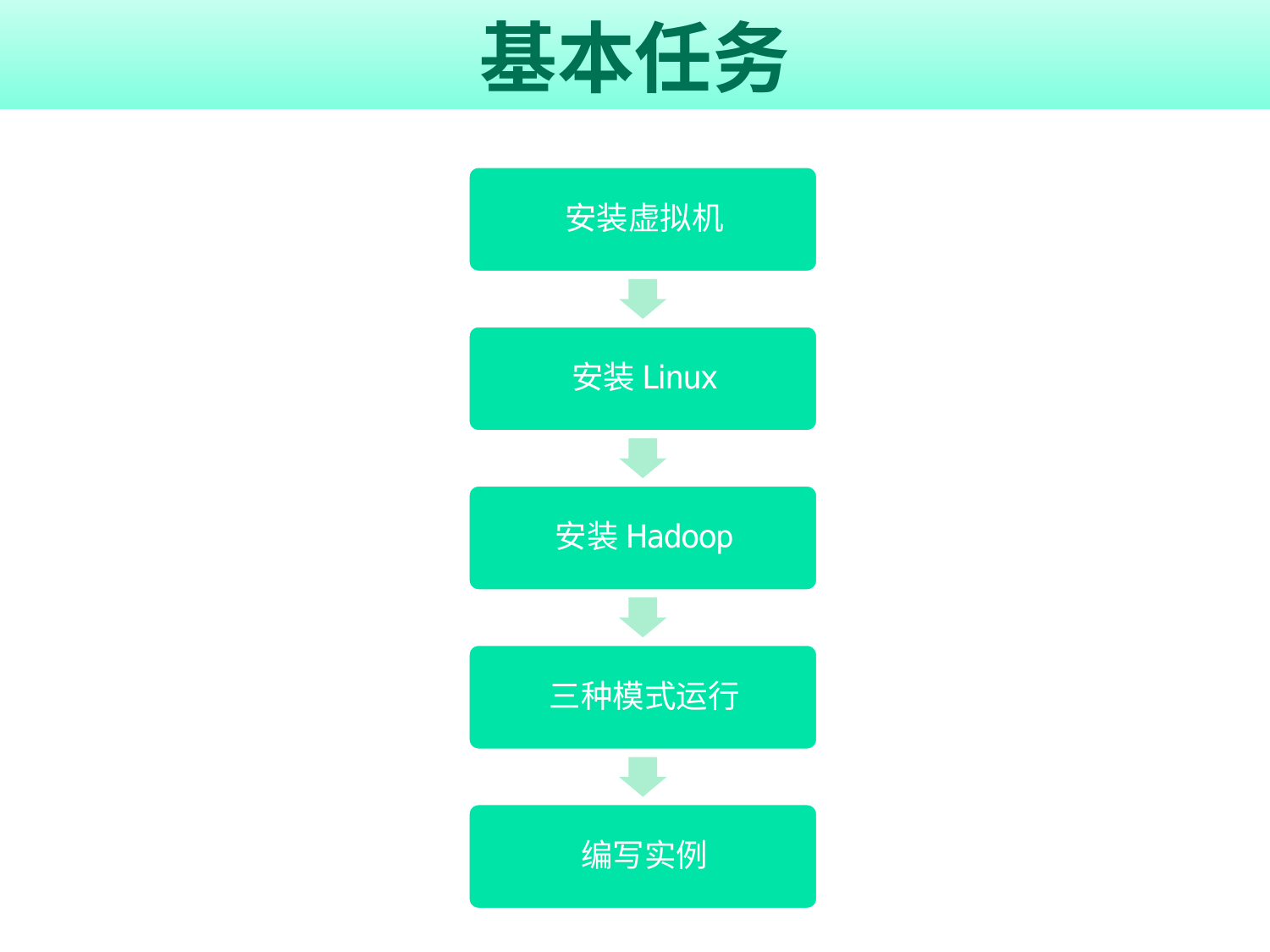

# 基本任务

安装虚拟机

安装Linux

安装Hadoop

三种模式运行

编写实例